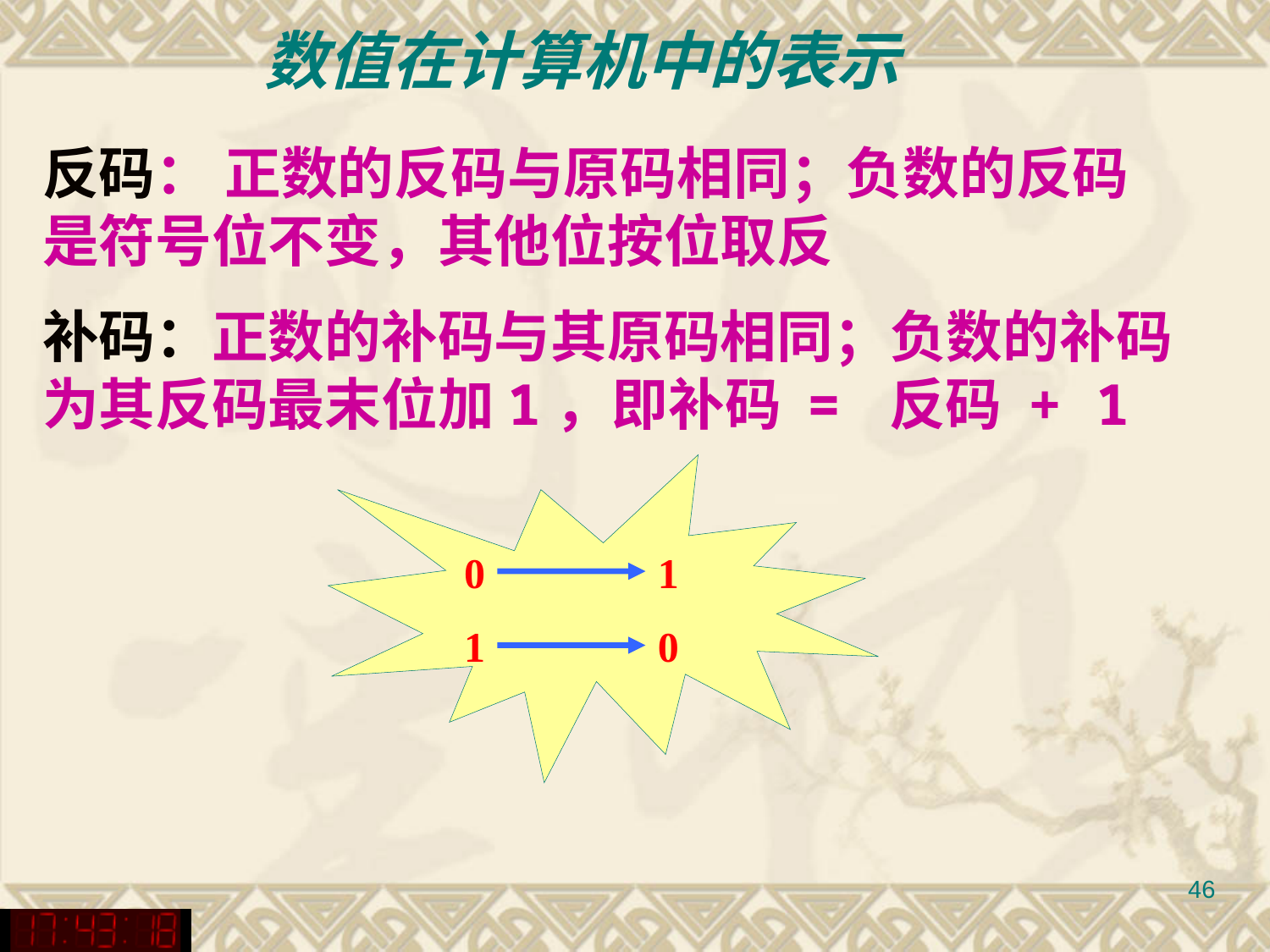

数值在计算机中的表示
反码： 正数的反码与原码相同；负数的反码是符号位不变，其他位按位取反
补码：正数的补码与其原码相同；负数的补码为其反码最末位加1，即补码 = 反码 + 1

0
1
1
0

46